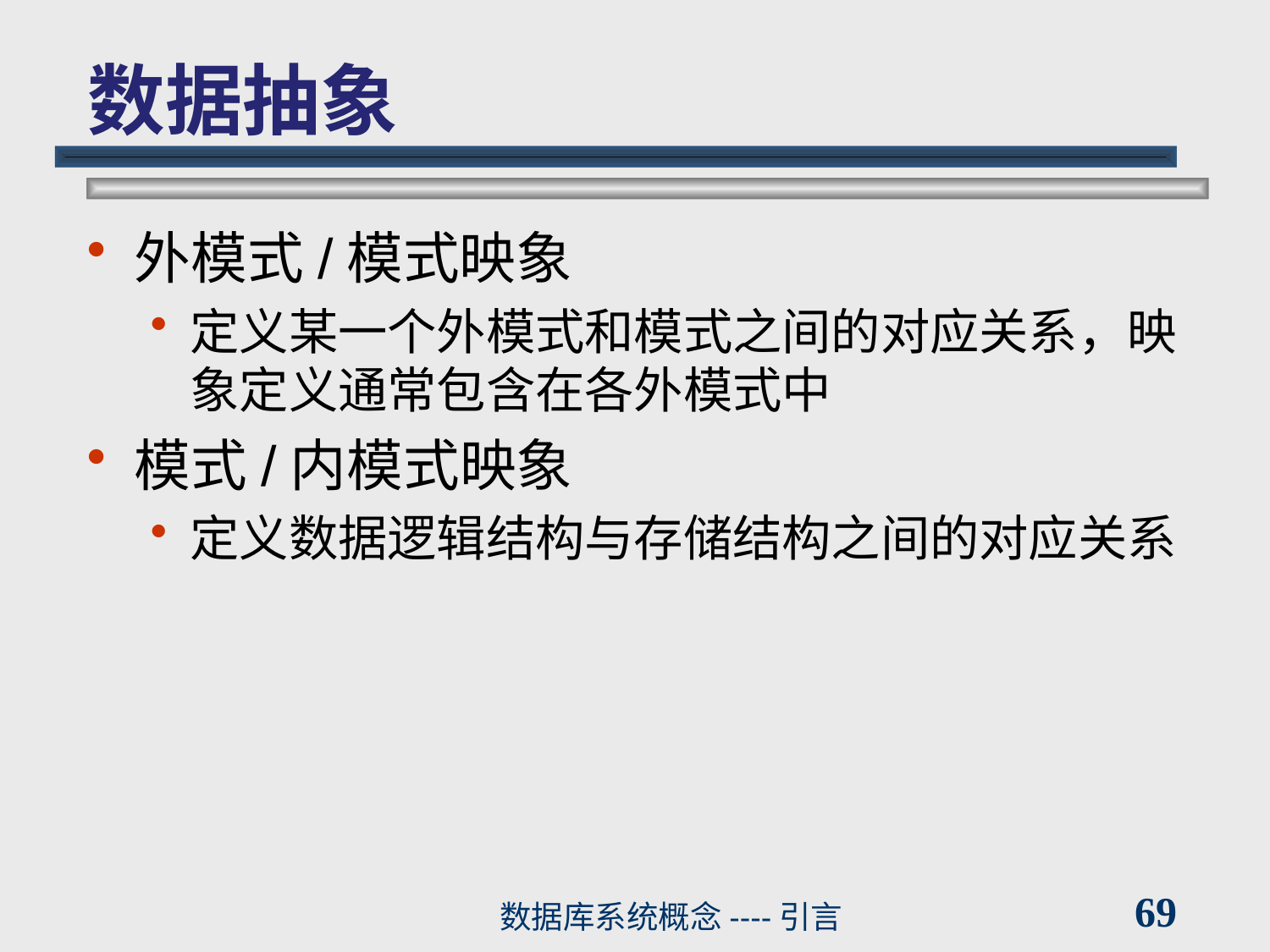

# 数据抽象
外模式/模式映象
定义某一个外模式和模式之间的对应关系，映象定义通常包含在各外模式中
模式/内模式映象
定义数据逻辑结构与存储结构之间的对应关系
69
数据库系统概念----引言